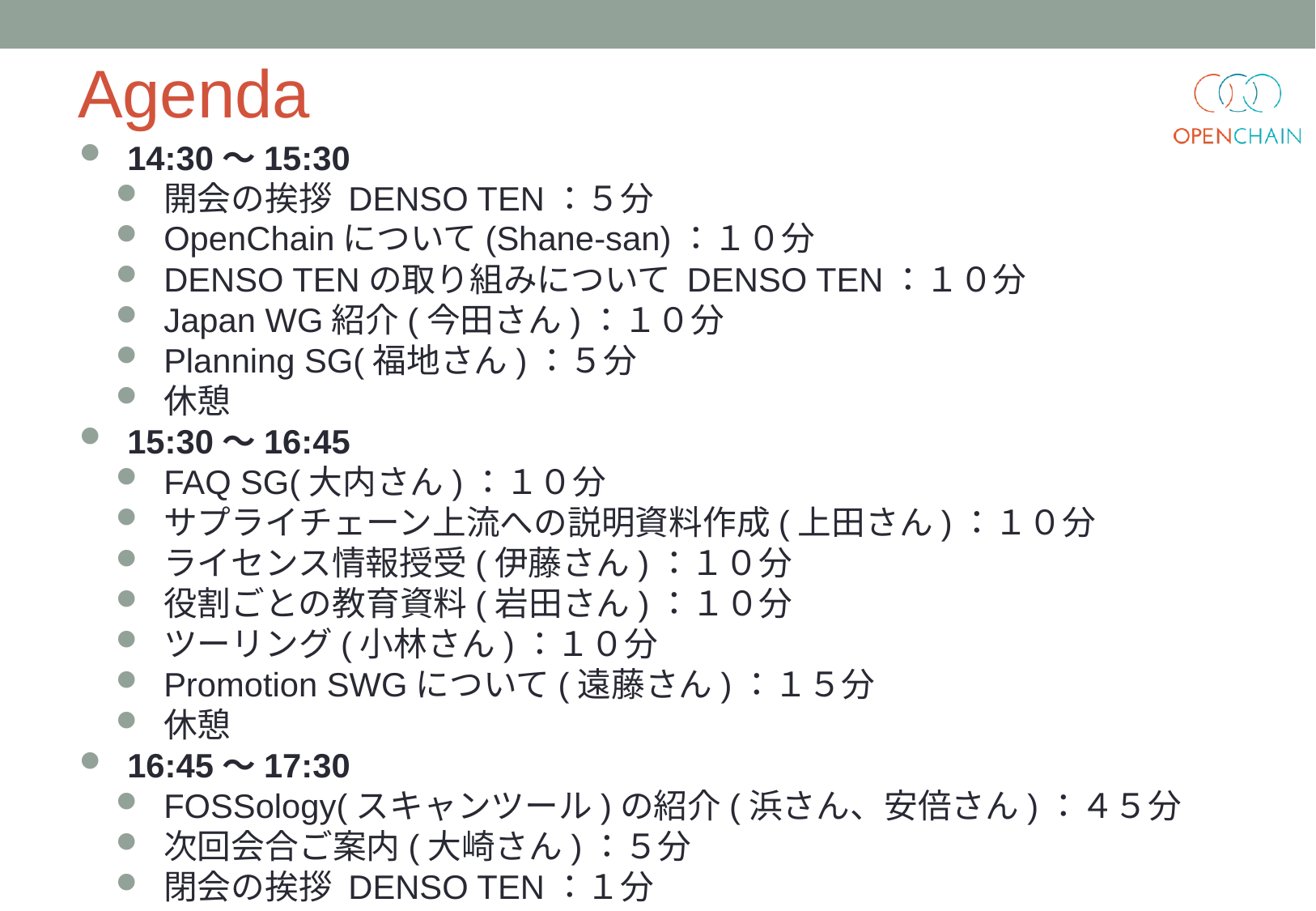

# Agenda
14:30～15:30
開会の挨拶 DENSO TEN：５分
OpenChainについて(Shane-san)：１０分
DENSO TENの取り組みについて DENSO TEN：１０分
Japan WG紹介(今田さん)：１０分
Planning SG(福地さん)：５分
休憩
15:30～16:45
FAQ SG(大内さん)：１０分
サプライチェーン上流への説明資料作成(上田さん)：１０分
ライセンス情報授受(伊藤さん)：１０分
役割ごとの教育資料(岩田さん)：１０分
ツーリング(小林さん)：１０分
Promotion SWGについて(遠藤さん)：１５分
休憩
16:45～17:30
FOSSology(スキャンツール)の紹介(浜さん、安倍さん)：４５分
次回会合ご案内(大崎さん)：５分
閉会の挨拶 DENSO TEN：１分